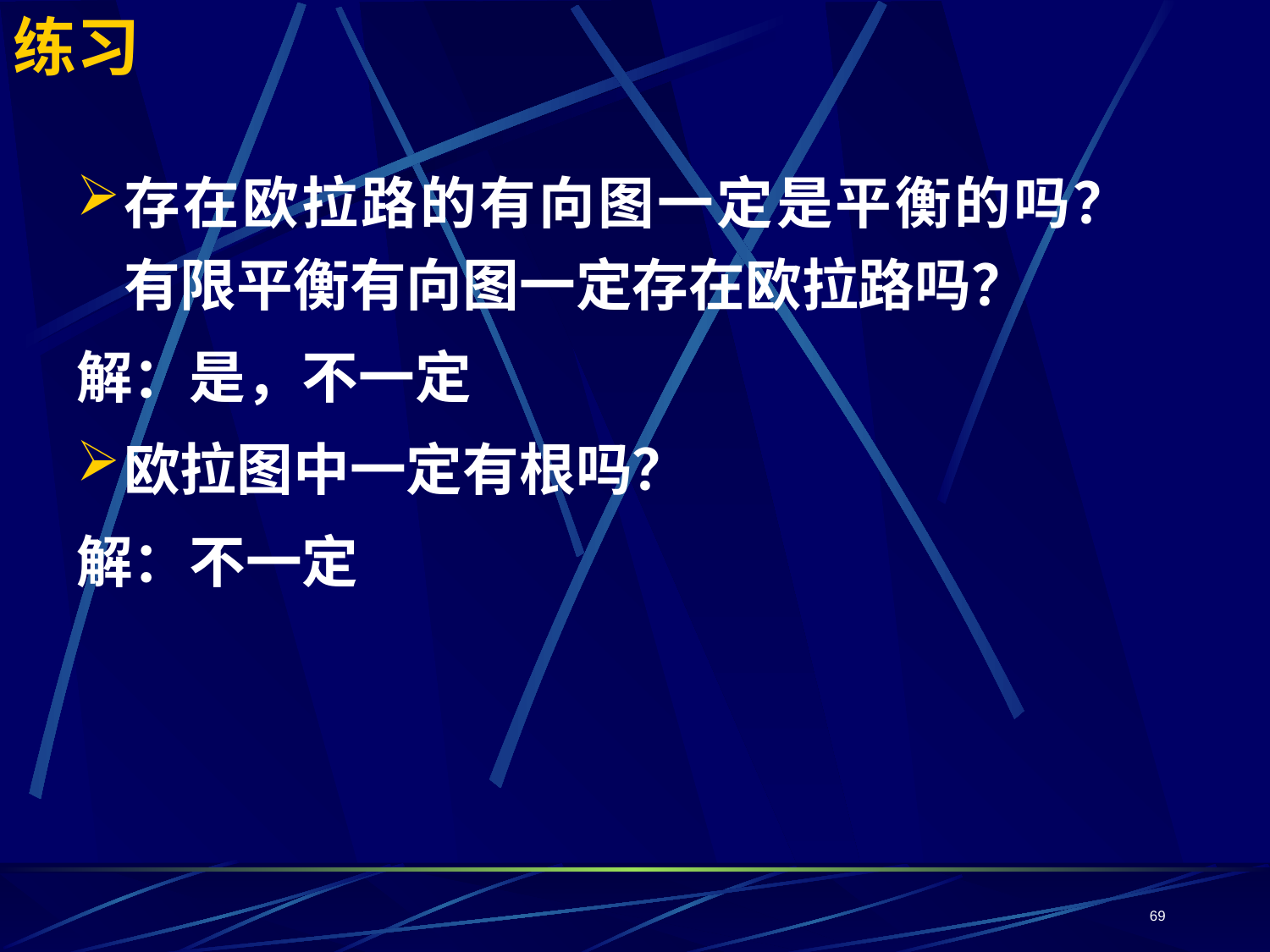

# 练习
存在欧拉路的有向图一定是平衡的吗？有限平衡有向图一定存在欧拉路吗？
解：是，不一定
欧拉图中一定有根吗？
解：不一定
69